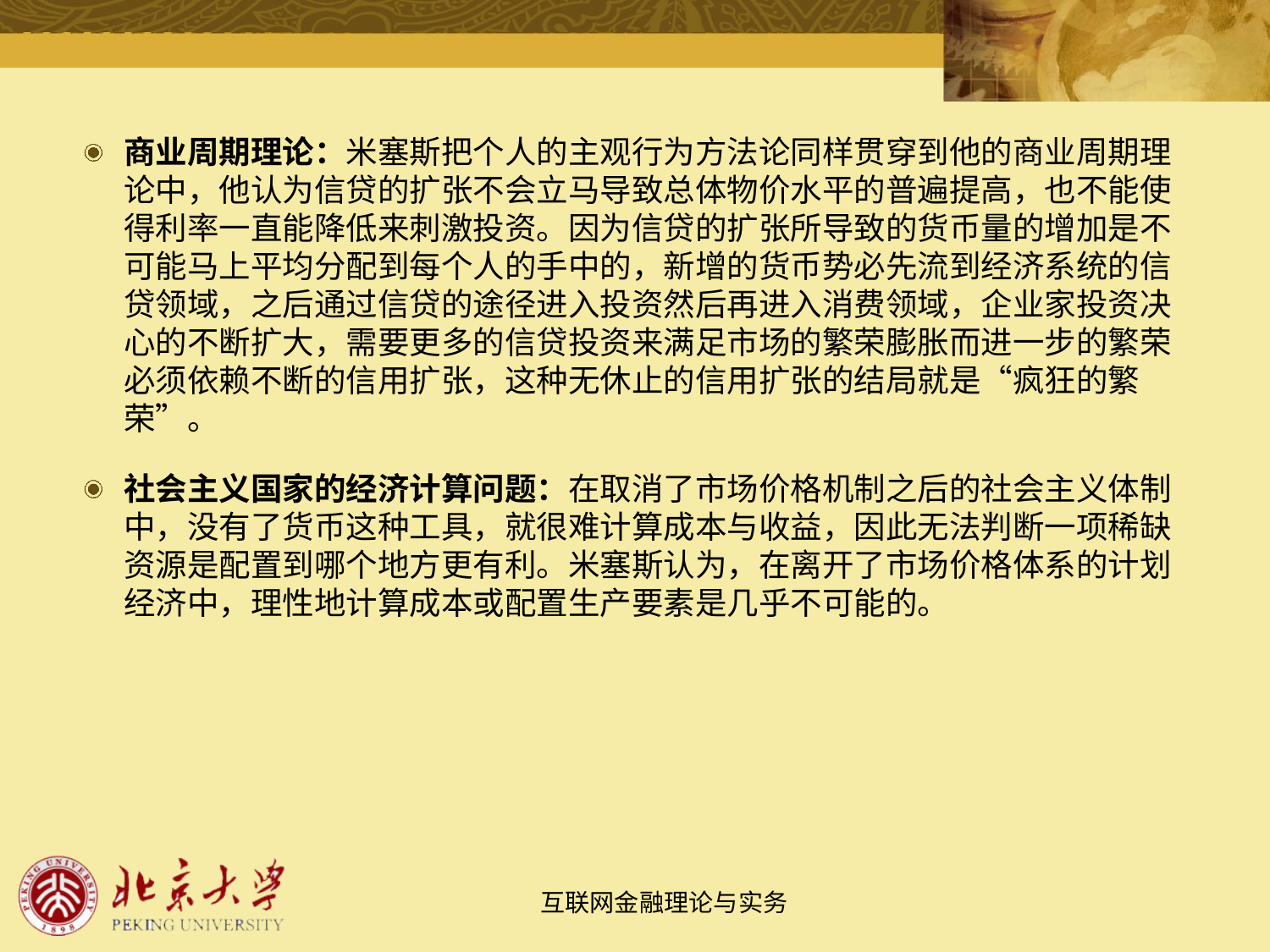

商业周期理论：米塞斯把个人的主观行为方法论同样贯穿到他的商业周期理论中，他认为信贷的扩张不会立马导致总体物价水平的普遍提高，也不能使得利率一直能降低来刺激投资。因为信贷的扩张所导致的货币量的增加是不可能马上平均分配到每个人的手中的，新增的货币势必先流到经济系统的信贷领域，之后通过信贷的途径进入投资然后再进入消费领域，企业家投资决心的不断扩大，需要更多的信贷投资来满足市场的繁荣膨胀而进一步的繁荣必须依赖不断的信用扩张，这种无休止的信用扩张的结局就是“疯狂的繁荣”。
社会主义国家的经济计算问题：在取消了市场价格机制之后的社会主义体制中，没有了货币这种工具，就很难计算成本与收益，因此无法判断一项稀缺资源是配置到哪个地方更有利。米塞斯认为，在离开了市场价格体系的计划经济中，理性地计算成本或配置生产要素是几乎不可能的。